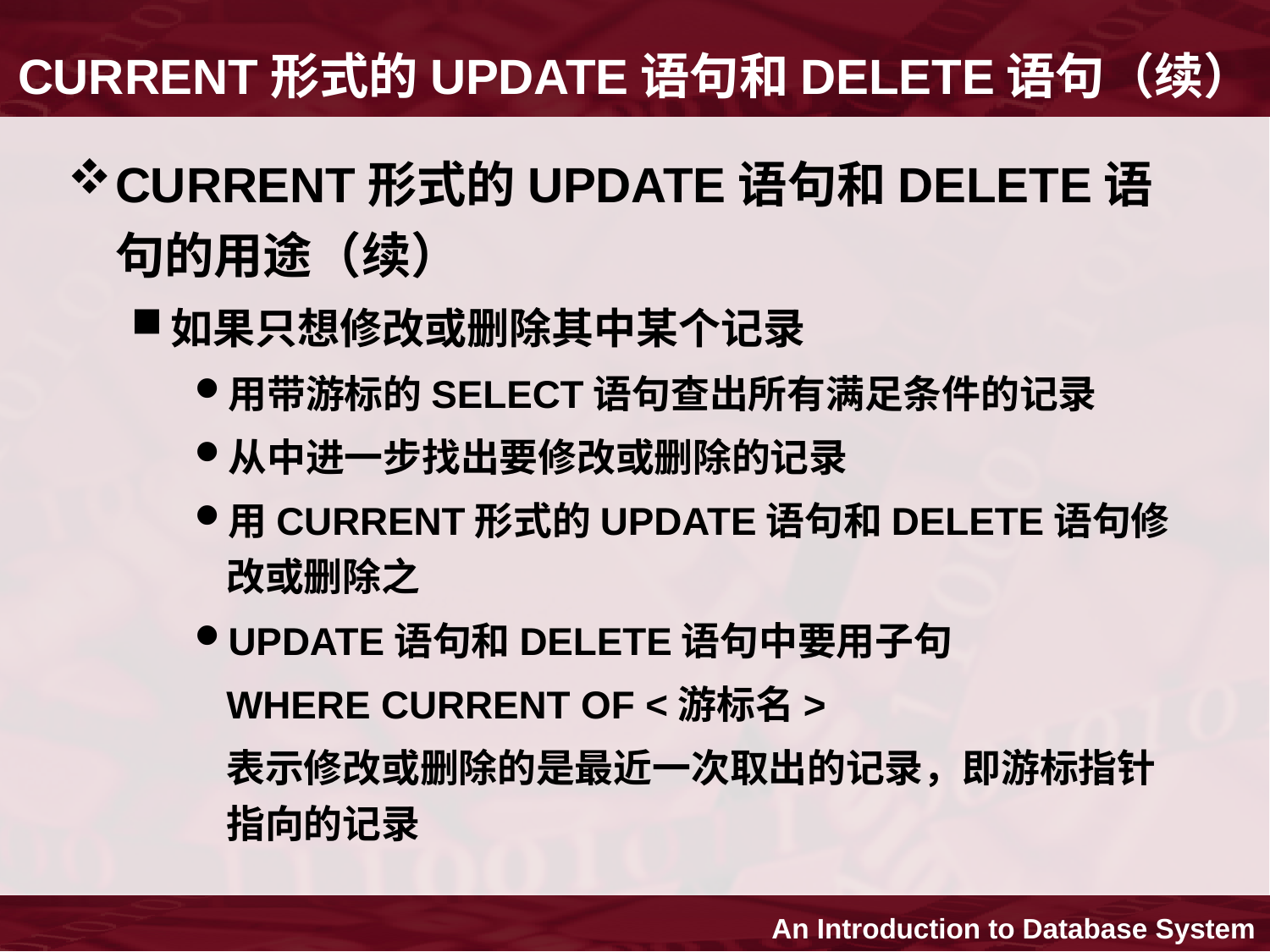

CURRENT形式的UPDATE语句和DELETE语句的用途（续）
如果只想修改或删除其中某个记录
用带游标的SELECT语句查出所有满足条件的记录
从中进一步找出要修改或删除的记录
用CURRENT形式的UPDATE语句和DELETE语句修改或删除之
UPDATE语句和DELETE语句中要用子句
	WHERE CURRENT OF <游标名>
	表示修改或删除的是最近一次取出的记录，即游标指针指向的记录
# CURRENT形式的UPDATE语句和DELETE语句（续）